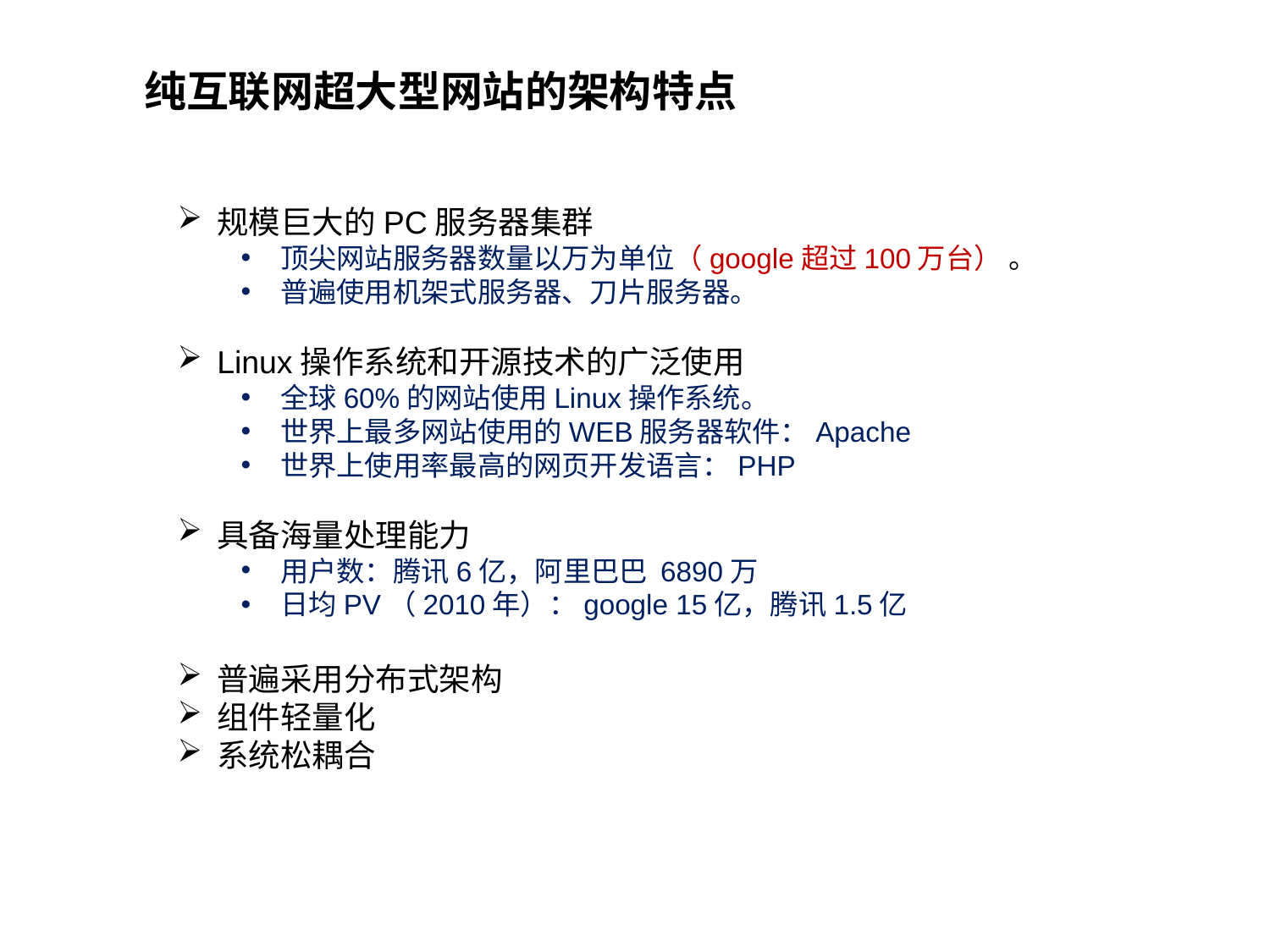

纯互联网超大型网站的架构特点
规模巨大的PC服务器集群
顶尖网站服务器数量以万为单位（google超过100万台） 。
普遍使用机架式服务器、刀片服务器。

Linux操作系统和开源技术的广泛使用
全球60%的网站使用Linux操作系统。
世界上最多网站使用的WEB服务器软件：Apache
世界上使用率最高的网页开发语言：PHP

具备海量处理能力
用户数：腾讯6亿，阿里巴巴 6890万
日均PV（2010年）：google 15亿，腾讯1.5亿

普遍采用分布式架构
组件轻量化
系统松耦合